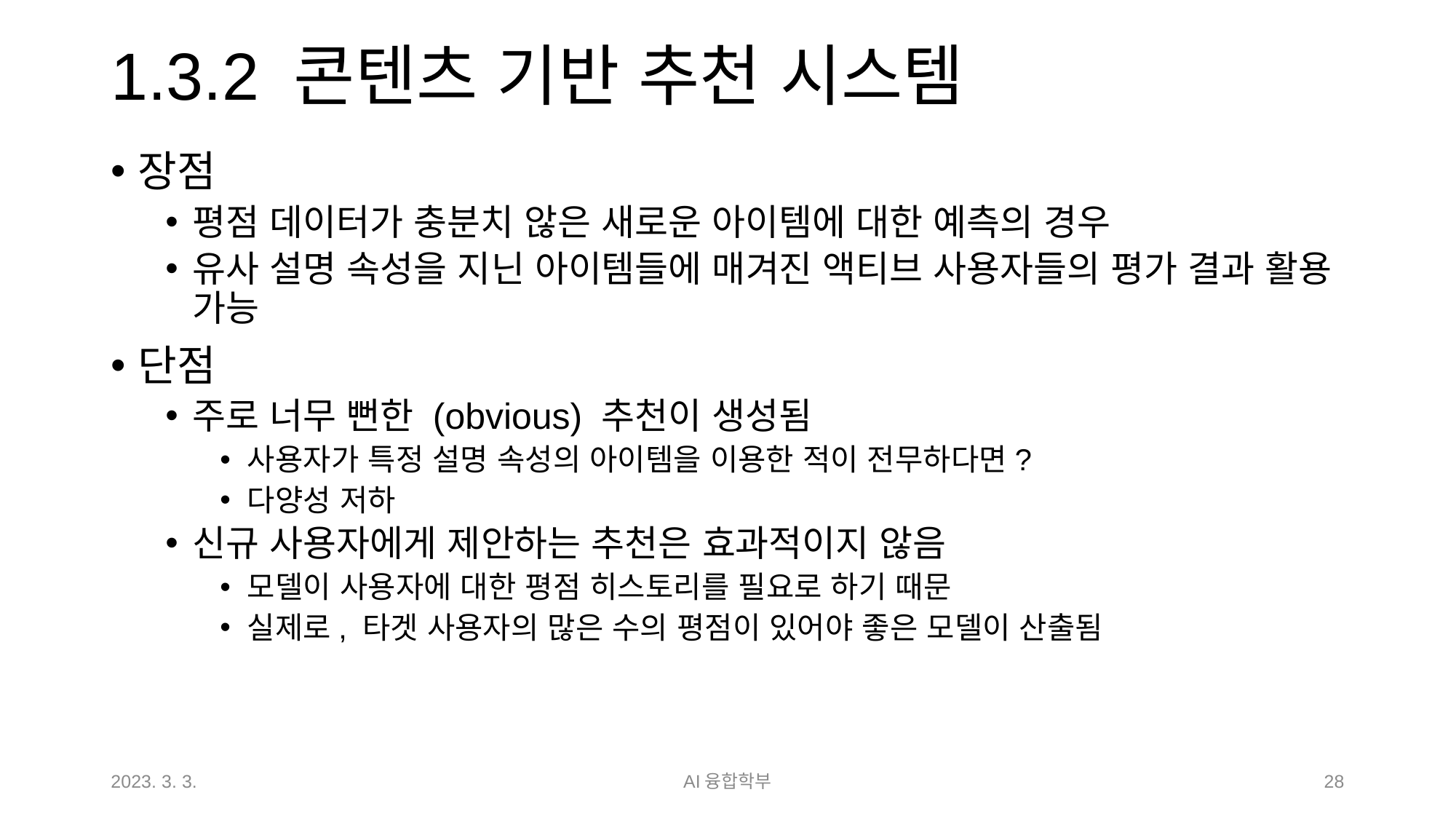

# 1.3.2 콘텐츠 기반 추천 시스템
장점
평점 데이터가 충분치 않은 새로운 아이템에 대한 예측의 경우
유사 설명 속성을 지닌 아이템들에 매겨진 액티브 사용자들의 평가 결과 활용 가능
단점
주로 너무 뻔한 (obvious) 추천이 생성됨
사용자가 특정 설명 속성의 아이템을 이용한 적이 전무하다면?
다양성 저하
신규 사용자에게 제안하는 추천은 효과적이지 않음
모델이 사용자에 대한 평점 히스토리를 필요로 하기 때문
실제로, 타겟 사용자의 많은 수의 평점이 있어야 좋은 모델이 산출됨
2023. 3. 3.
AI융합학부
28